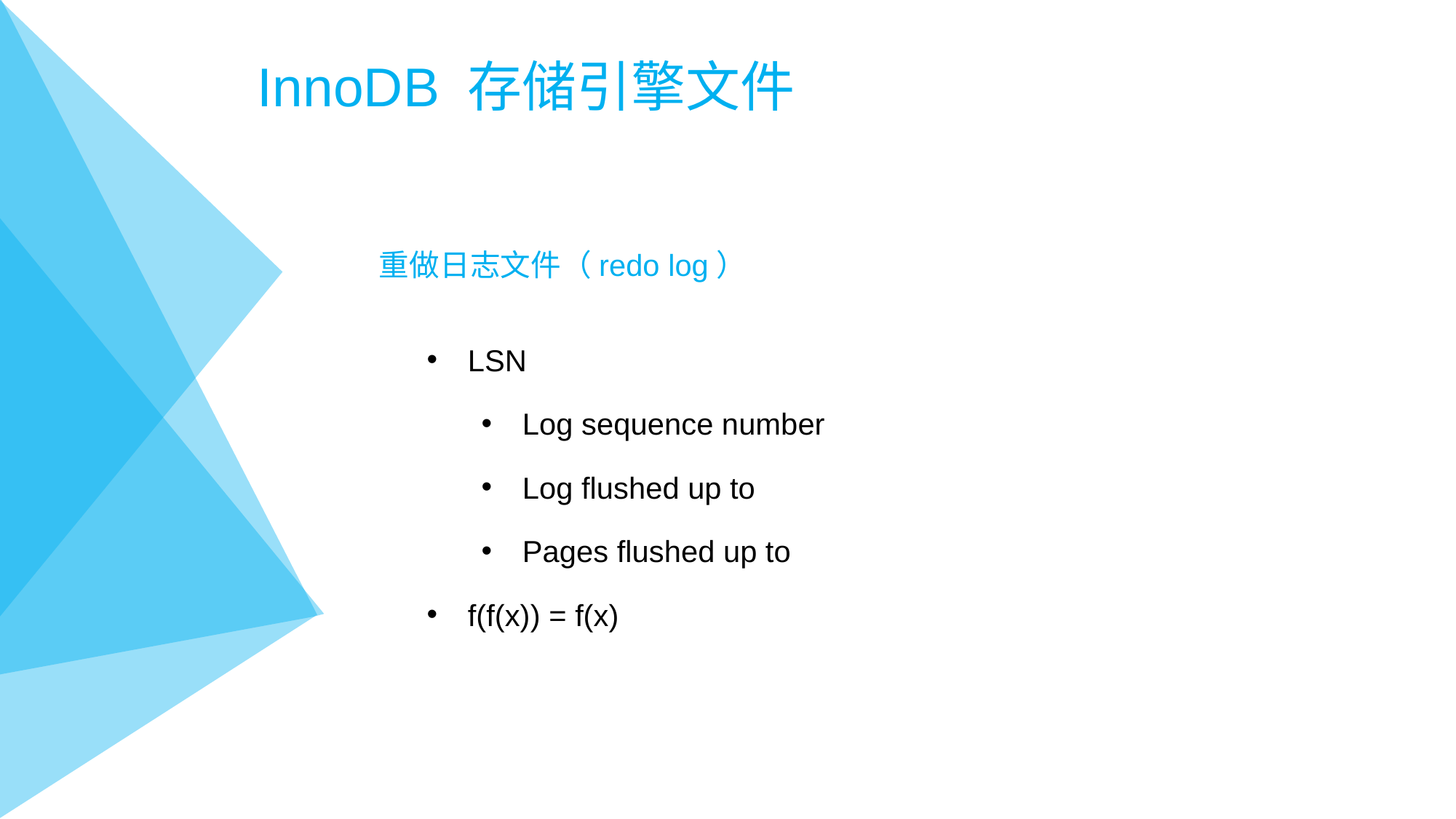

# InnoDB 存储引擎文件
重做日志文件（redo log）

LSN
Log sequence number
Log flushed up to
Pages flushed up to
f(f(x)) = f(x)